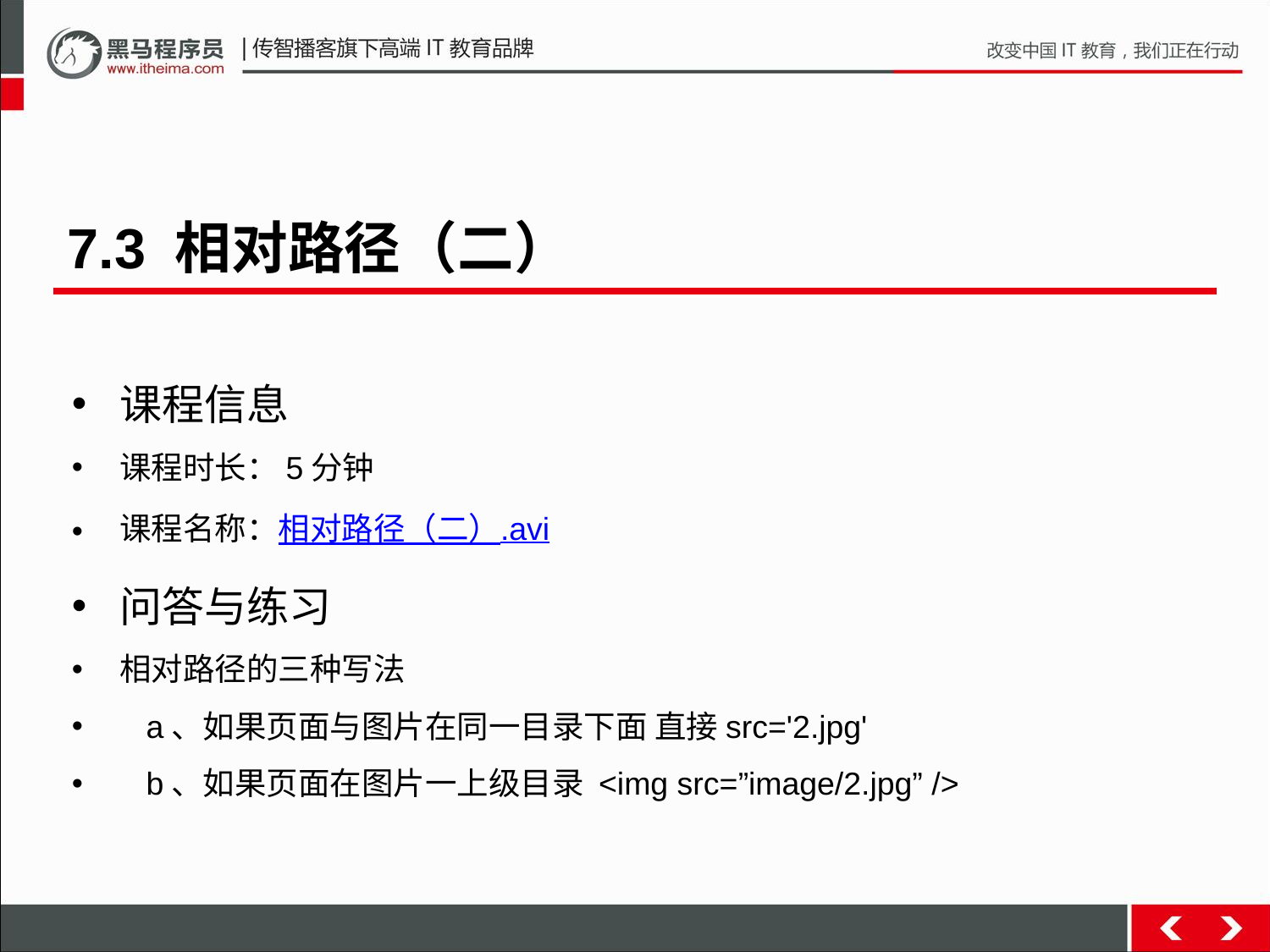

7.3 相对路径（二）
课程信息
课程时长：5分钟
课程名称：相对路径（二）.avi
问答与练习
相对路径的三种写法
   a、如果页面与图片在同一目录下面 直接src='2.jpg'
   b、如果页面在图片一上级目录 <img src=”image/2.jpg” />